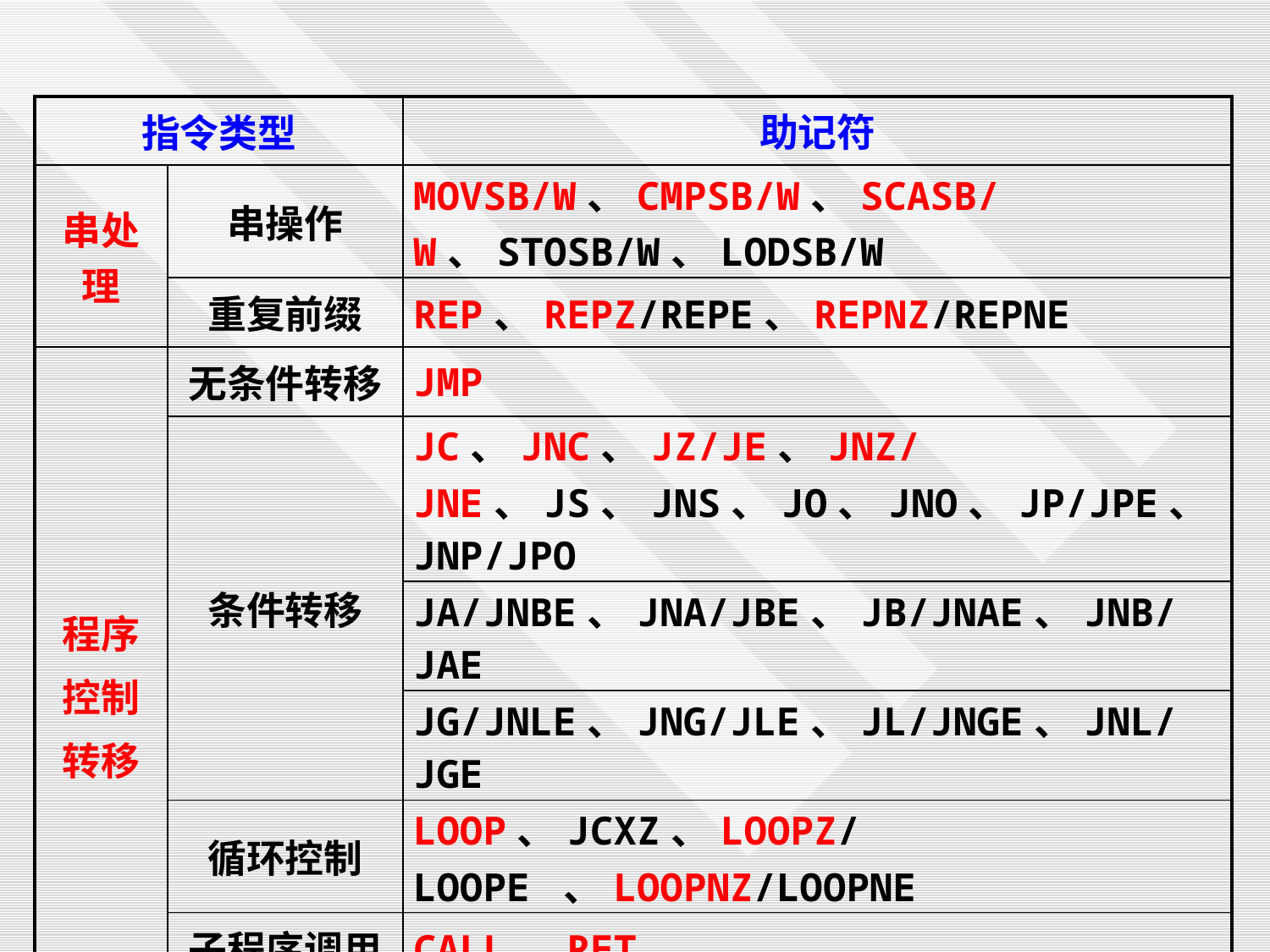

| 指令类型 |  | 助记符 |
| --- | --- | --- |
| 串处理 | 串操作 | MOVSB/W、CMPSB/W、SCASB/W、STOSB/W、LODSB/W |
|  | 重复前缀 | REP、REPZ/REPE、REPNZ/REPNE |
| 程序 控制 转移 | 无条件转移 | JMP |
|  | 条件转移 | JC、JNC、JZ/JE、JNZ/JNE、JS、JNS、JO、JNO、JP/JPE、JNP/JPO |
|  |  | JA/JNBE、JNA/JBE、JB/JNAE、JNB/JAE |
|  |  | JG/JNLE、JNG/JLE、JL/JNGE、JNL/JGE |
|  | 循环控制 | LOOP、JCXZ、LOOPZ/LOOPE 、LOOPNZ/LOOPNE |
|  | 子程序调用 | CALL、RET |
|  | 中断指令 | INT、INTO、IRET |
| 处理器控制 |  | CLC、STC、CLD、STD、CLI、STI、CMC、HLT、NOP、WAIT、ESC、LOCK |